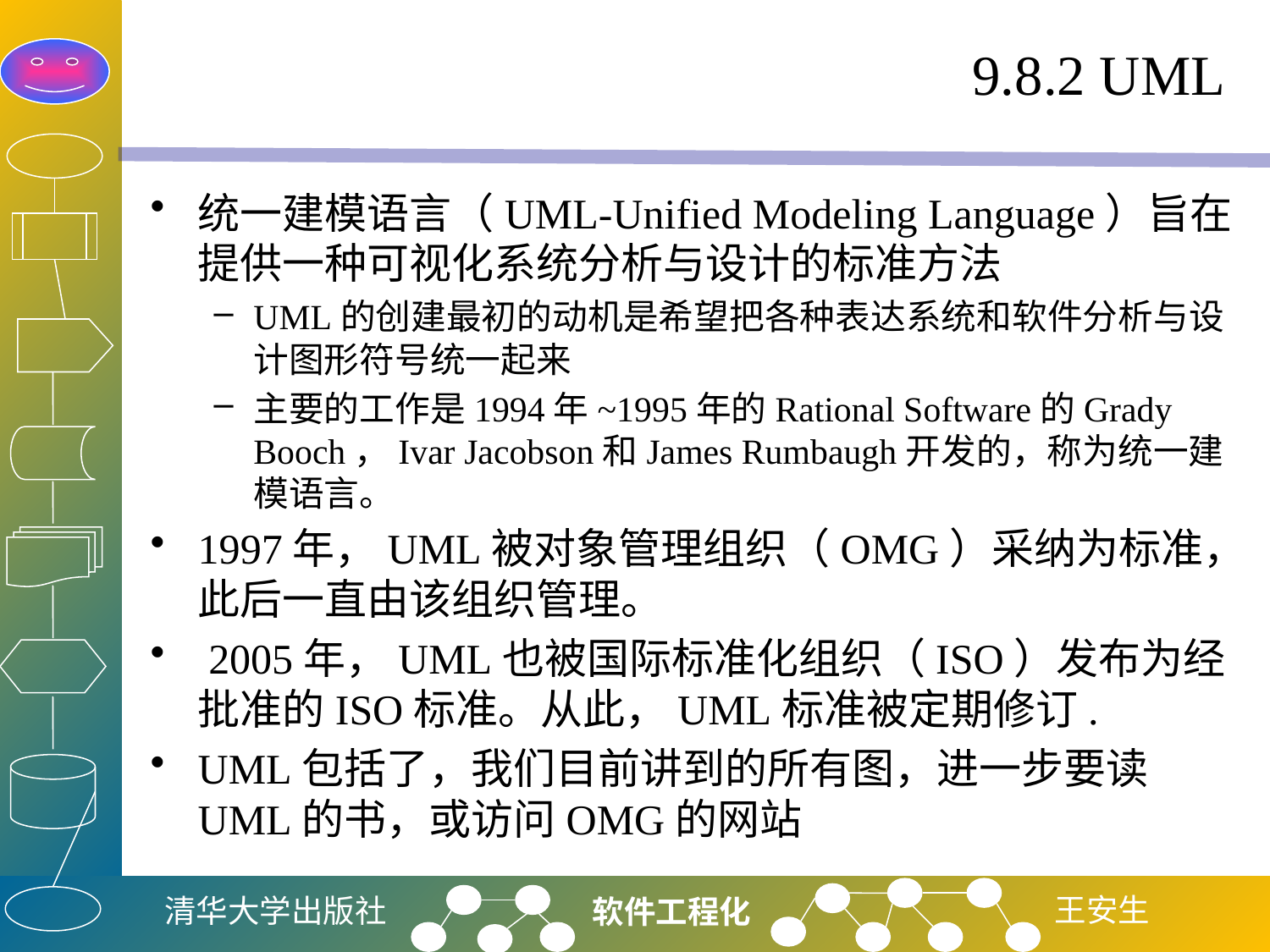

# 9.8.2 UML
统一建模语言（UML-Unified Modeling Language）旨在提供一种可视化系统分析与设计的标准方法
UML的创建最初的动机是希望把各种表达系统和软件分析与设计图形符号统一起来
主要的工作是1994年~1995年的Rational Software的Grady Booch，Ivar Jacobson和James Rumbaugh开发的，称为统一建模语言。
1997年，UML被对象管理组织（OMG）采纳为标准，此后一直由该组织管理。
 2005年，UML也被国际标准化组织（ISO）发布为经批准的ISO标准。从此，UML标准被定期修订.
UML包括了，我们目前讲到的所有图，进一步要读UML的书，或访问OMG的网站